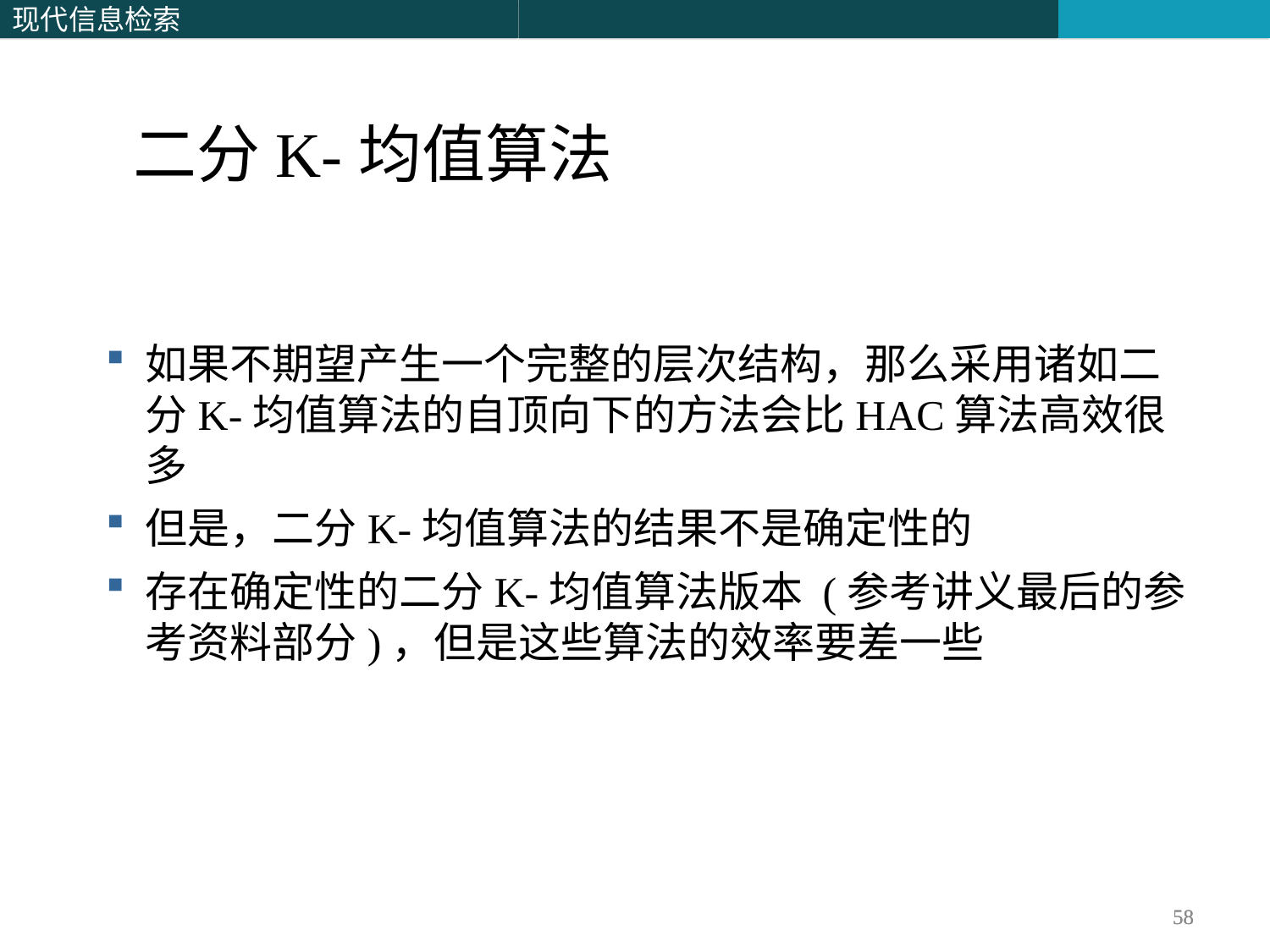

二分K-均值算法

如果不期望产生一个完整的层次结构，那么采用诸如二分K-均值算法的自顶向下的方法会比HAC算法高效很多
但是，二分K-均值算法的结果不是确定性的
存在确定性的二分K-均值算法版本 (参考讲义最后的参考资料部分)，但是这些算法的效率要差一些
58
58